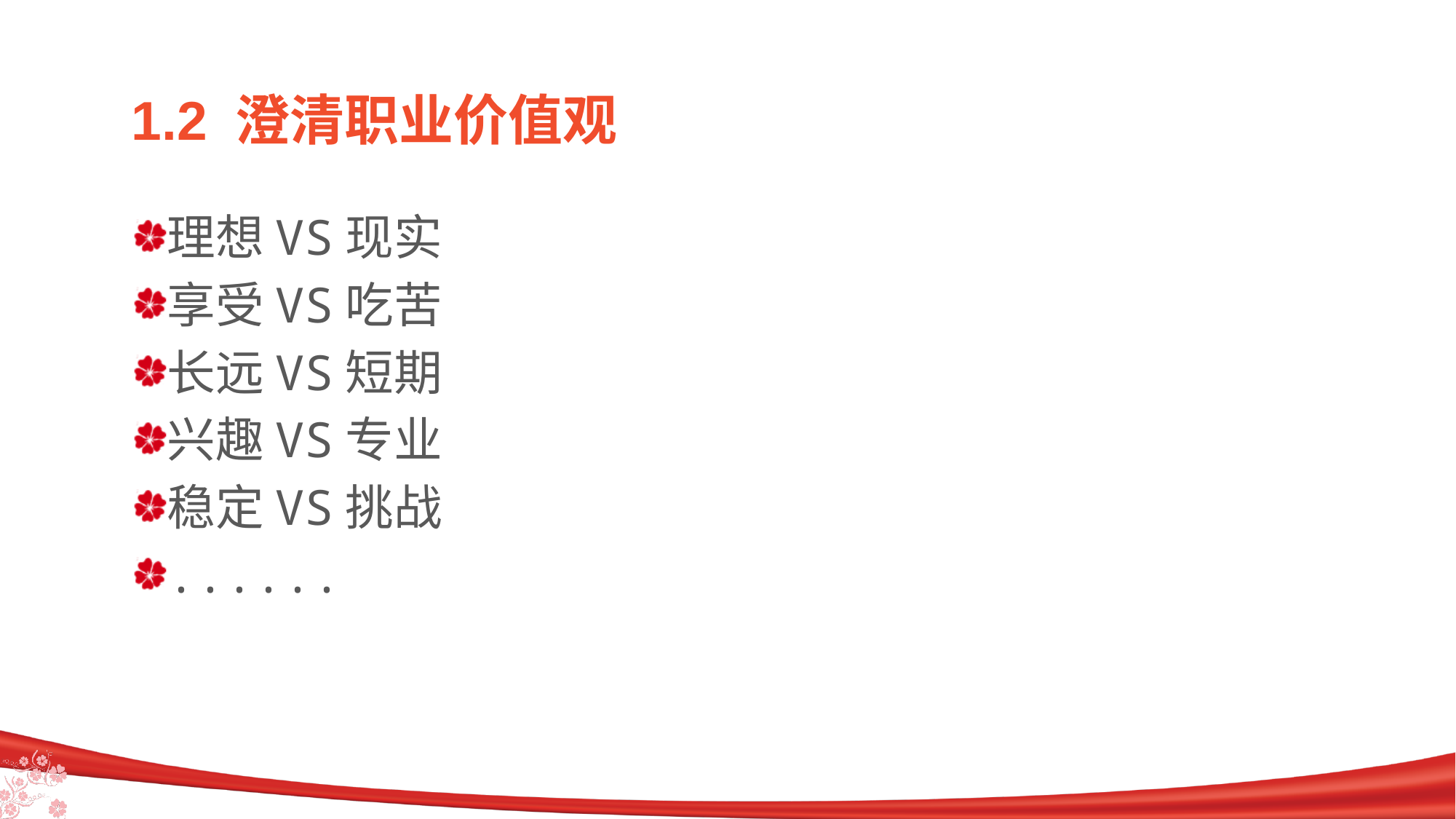

# 1.2 澄清职业价值观
理想VS现实
享受VS吃苦
长远VS短期
兴趣VS专业
稳定VS挑战
......